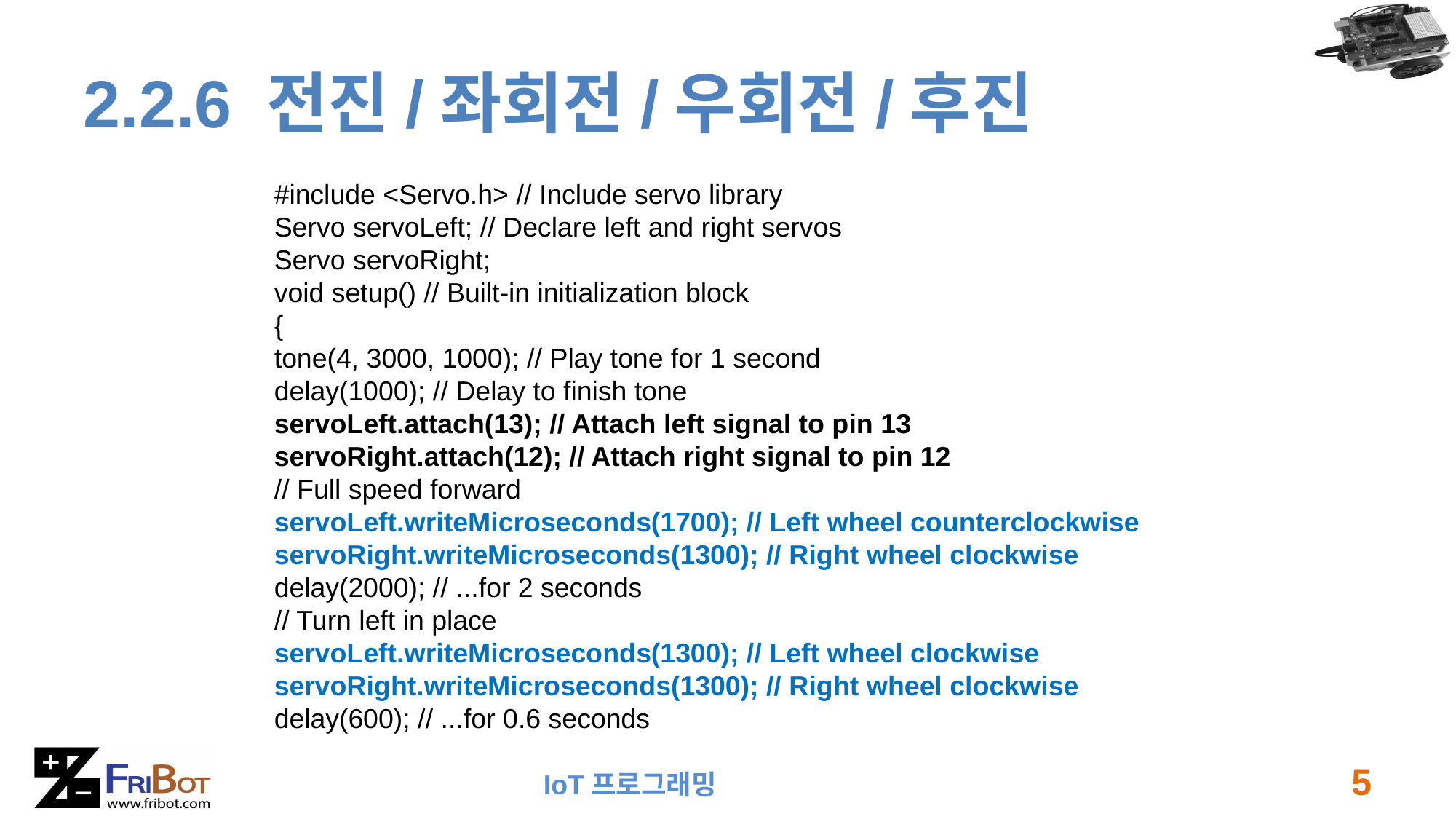

# 2.2.6 전진/좌회전/우회전/후진
#include <Servo.h> // Include servo library
Servo servoLeft; // Declare left and right servos
Servo servoRight;
void setup() // Built-in initialization block
{
tone(4, 3000, 1000); // Play tone for 1 second
delay(1000); // Delay to finish tone
servoLeft.attach(13); // Attach left signal to pin 13
servoRight.attach(12); // Attach right signal to pin 12
// Full speed forward
servoLeft.writeMicroseconds(1700); // Left wheel counterclockwise
servoRight.writeMicroseconds(1300); // Right wheel clockwise
delay(2000); // ...for 2 seconds
// Turn left in place
servoLeft.writeMicroseconds(1300); // Left wheel clockwise
servoRight.writeMicroseconds(1300); // Right wheel clockwise
delay(600); // ...for 0.6 seconds
5